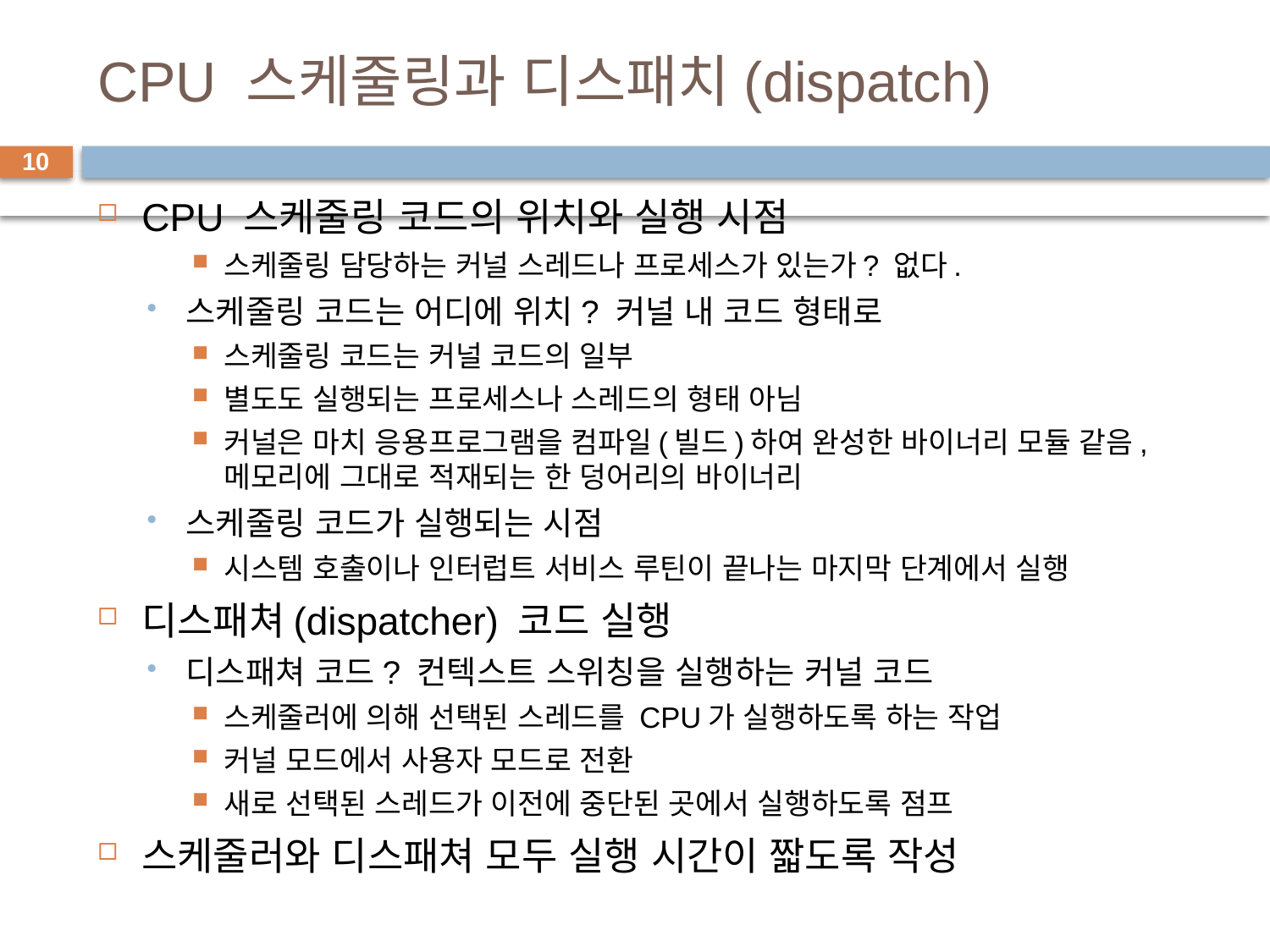

# CPU 스케줄링과 디스패치(dispatch)
10
CPU 스케줄링 코드의 위치와 실행 시점
스케줄링 담당하는 커널 스레드나 프로세스가 있는가? 없다.
스케줄링 코드는 어디에 위치? 커널 내 코드 형태로
스케줄링 코드는 커널 코드의 일부
별도도 실행되는 프로세스나 스레드의 형태 아님
커널은 마치 응용프로그램을 컴파일(빌드)하여 완성한 바이너리 모듈 같음, 메모리에 그대로 적재되는 한 덩어리의 바이너리
스케줄링 코드가 실행되는 시점
시스템 호출이나 인터럽트 서비스 루틴이 끝나는 마지막 단계에서 실행
디스패쳐(dispatcher) 코드 실행
디스패쳐 코드? 컨텍스트 스위칭을 실행하는 커널 코드
스케줄러에 의해 선택된 스레드를 CPU가 실행하도록 하는 작업
커널 모드에서 사용자 모드로 전환
새로 선택된 스레드가 이전에 중단된 곳에서 실행하도록 점프
스케줄러와 디스패쳐 모두 실행 시간이 짧도록 작성